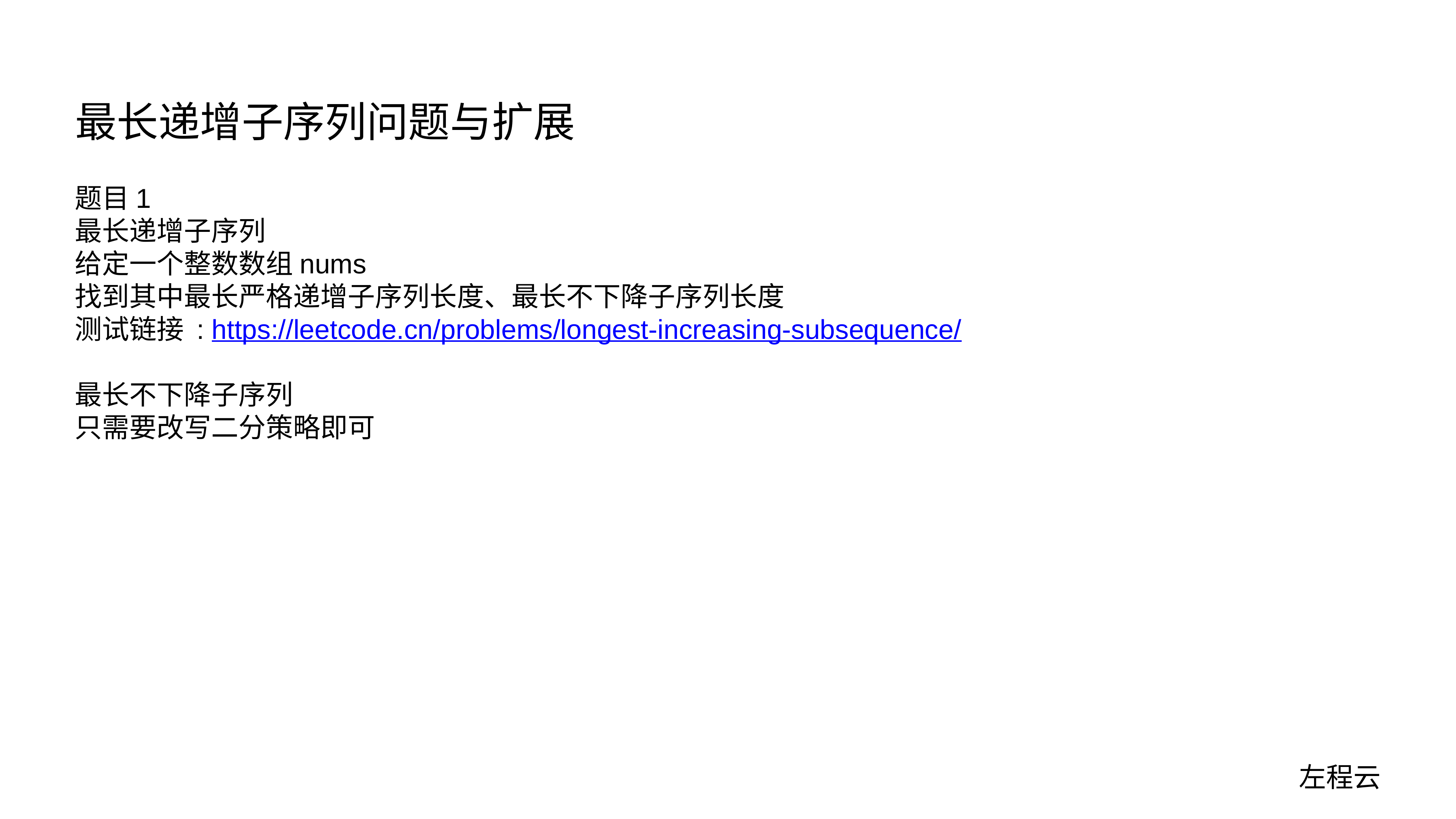

# 最长递增子序列问题与扩展
题目1
最长递增子序列
给定一个整数数组nums
找到其中最长严格递增子序列长度、最长不下降子序列长度
测试链接 : https://leetcode.cn/problems/longest-increasing-subsequence/

最长不下降子序列
只需要改写二分策略即可
左程云